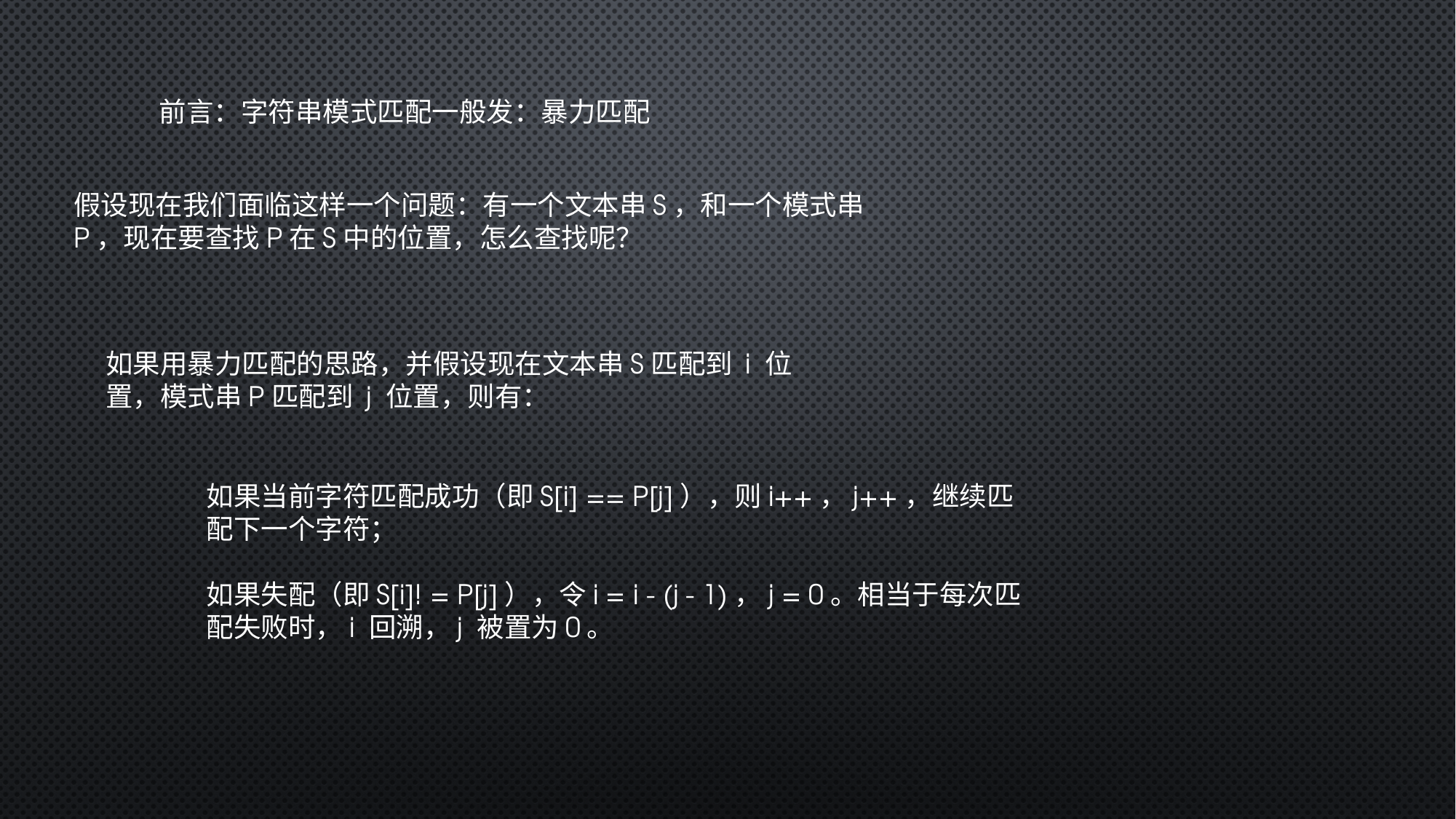

前言：字符串模式匹配一般发：暴力匹配
假设现在我们面临这样一个问题：有一个文本串S，和一个模式串P，现在要查找P在S中的位置，怎么查找呢？

如果用暴力匹配的思路，并假设现在文本串S匹配到 i 位置，模式串P匹配到 j 位置，则有：
如果当前字符匹配成功（即S[i] == P[j]），则i++，j++，继续匹配下一个字符；

如果失配（即S[i]! = P[j]），令i = i - (j - 1)，j = 0。相当于每次匹配失败时，i 回溯，j 被置为0。